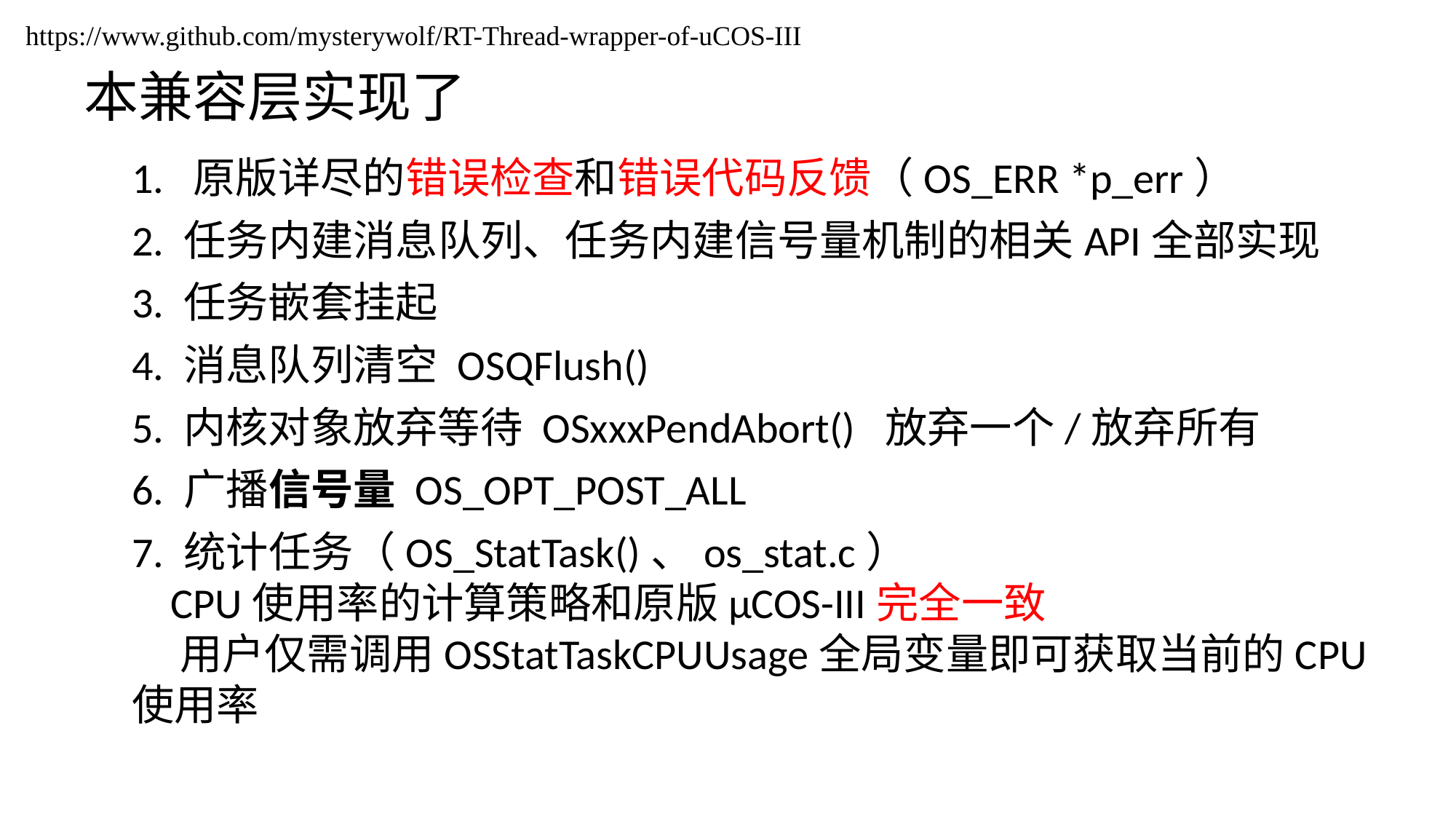

https://www.github.com/mysterywolf/RT-Thread-wrapper-of-uCOS-III
本兼容层实现了
1.  原版详尽的错误检查和错误代码反馈（OS_ERR *p_err）
2. 任务内建消息队列、任务内建信号量机制的相关API全部实现
3. 任务嵌套挂起
4. 消息队列清空 OSQFlush()
5. 内核对象放弃等待 OSxxxPendAbort()  放弃一个/放弃所有
6. 广播信号量 OS_OPT_POST_ALL
7. 统计任务（OS_StatTask()、os_stat.c）
    CPU使用率的计算策略和原版μCOS-III完全一致
    用户仅需调用OSStatTaskCPUUsage全局变量即可获取当前的CPU使用率